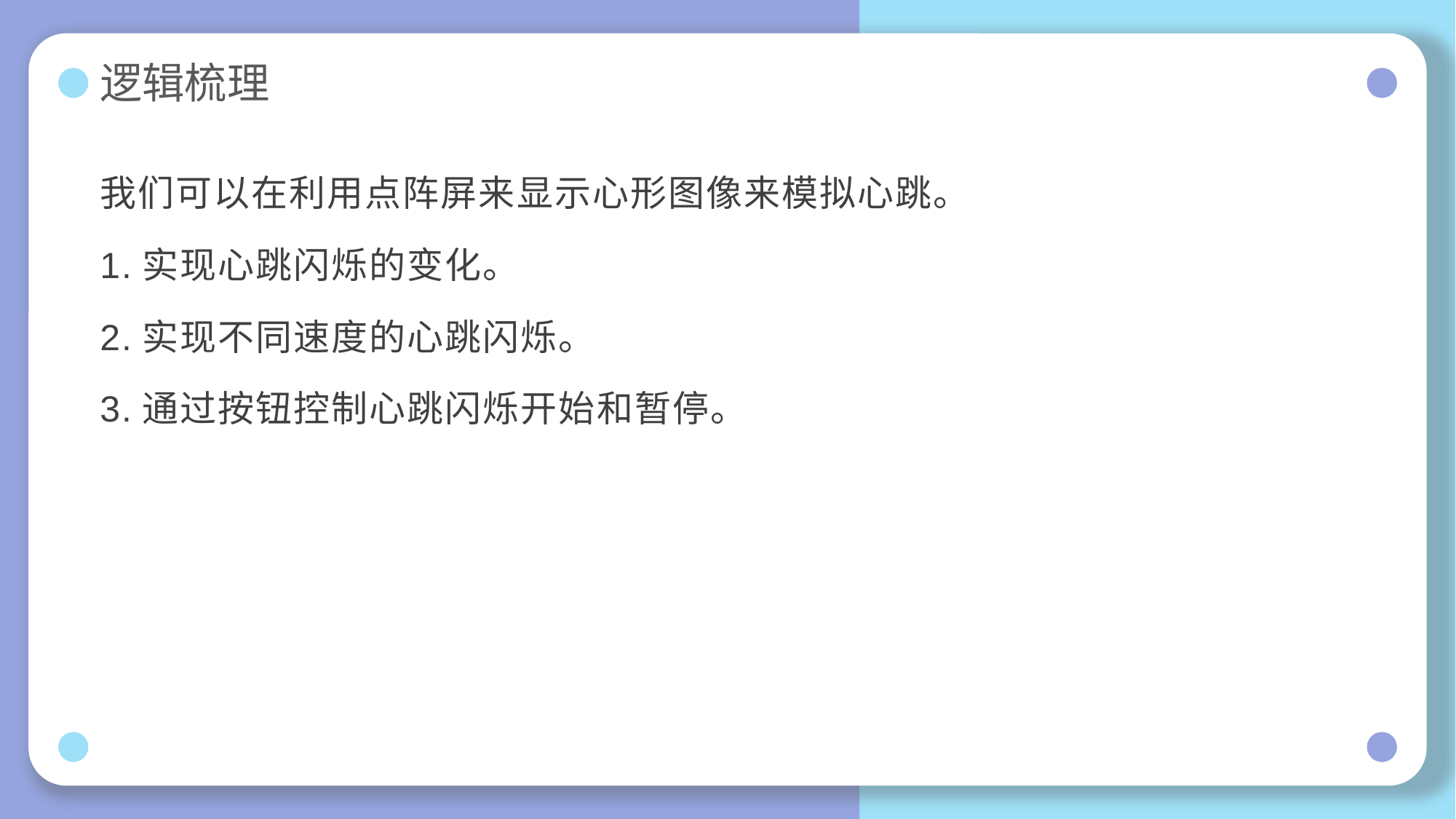

# 逻辑梳理
我们可以在利用点阵屏来显示心形图像来模拟心跳。
1.实现心跳闪烁的变化。
2.实现不同速度的心跳闪烁。
3.通过按钮控制心跳闪烁开始和暂停。